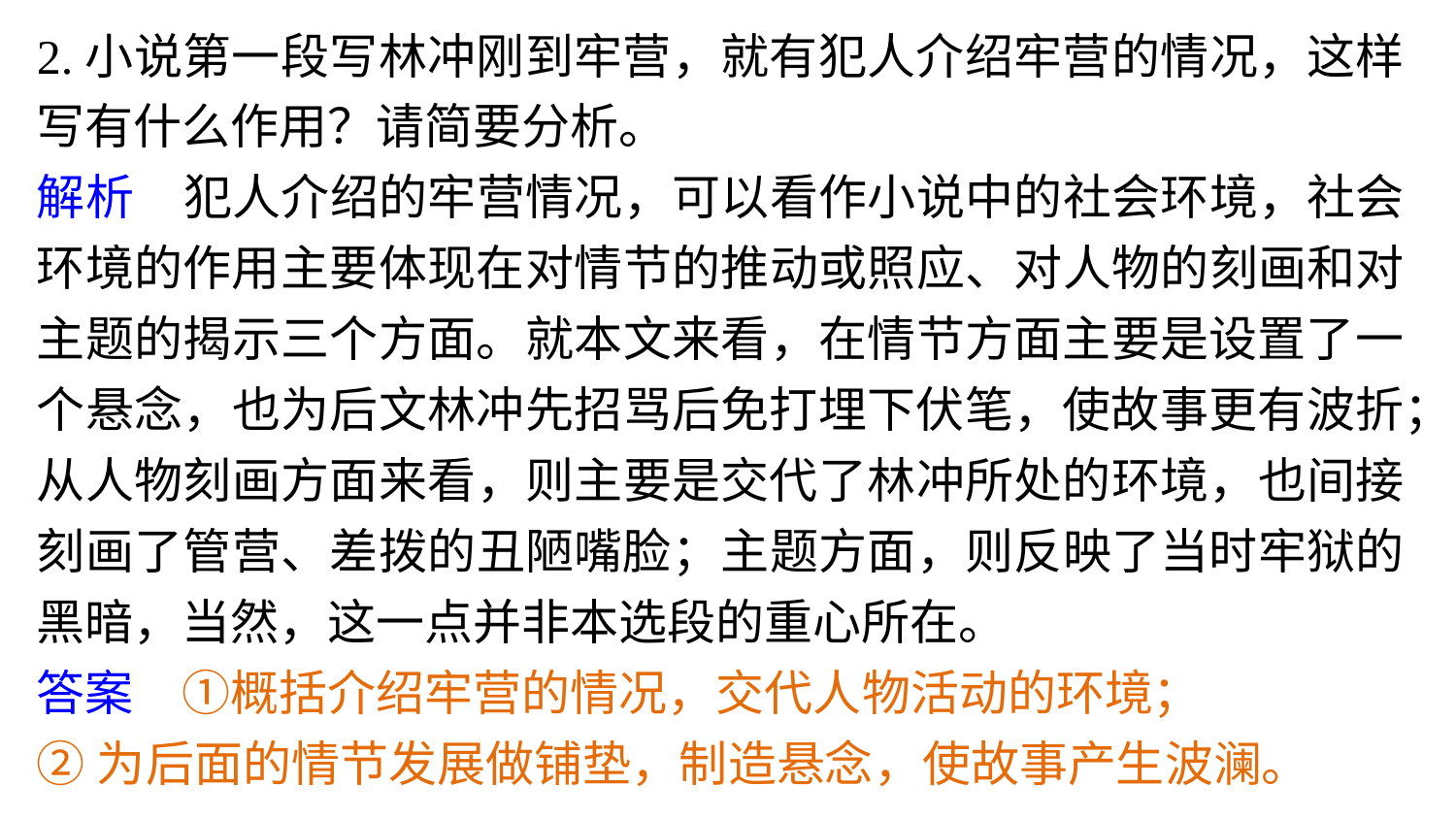

2.小说第一段写林冲刚到牢营，就有犯人介绍牢营的情况，这样写有什么作用？请简要分析。
解析　犯人介绍的牢营情况，可以看作小说中的社会环境，社会环境的作用主要体现在对情节的推动或照应、对人物的刻画和对主题的揭示三个方面。就本文来看，在情节方面主要是设置了一个悬念，也为后文林冲先招骂后免打埋下伏笔，使故事更有波折；从人物刻画方面来看，则主要是交代了林冲所处的环境，也间接刻画了管营、差拨的丑陋嘴脸；主题方面，则反映了当时牢狱的黑暗，当然，这一点并非本选段的重心所在。
答案　①概括介绍牢营的情况，交代人物活动的环境；
②为后面的情节发展做铺垫，制造悬念，使故事产生波澜。